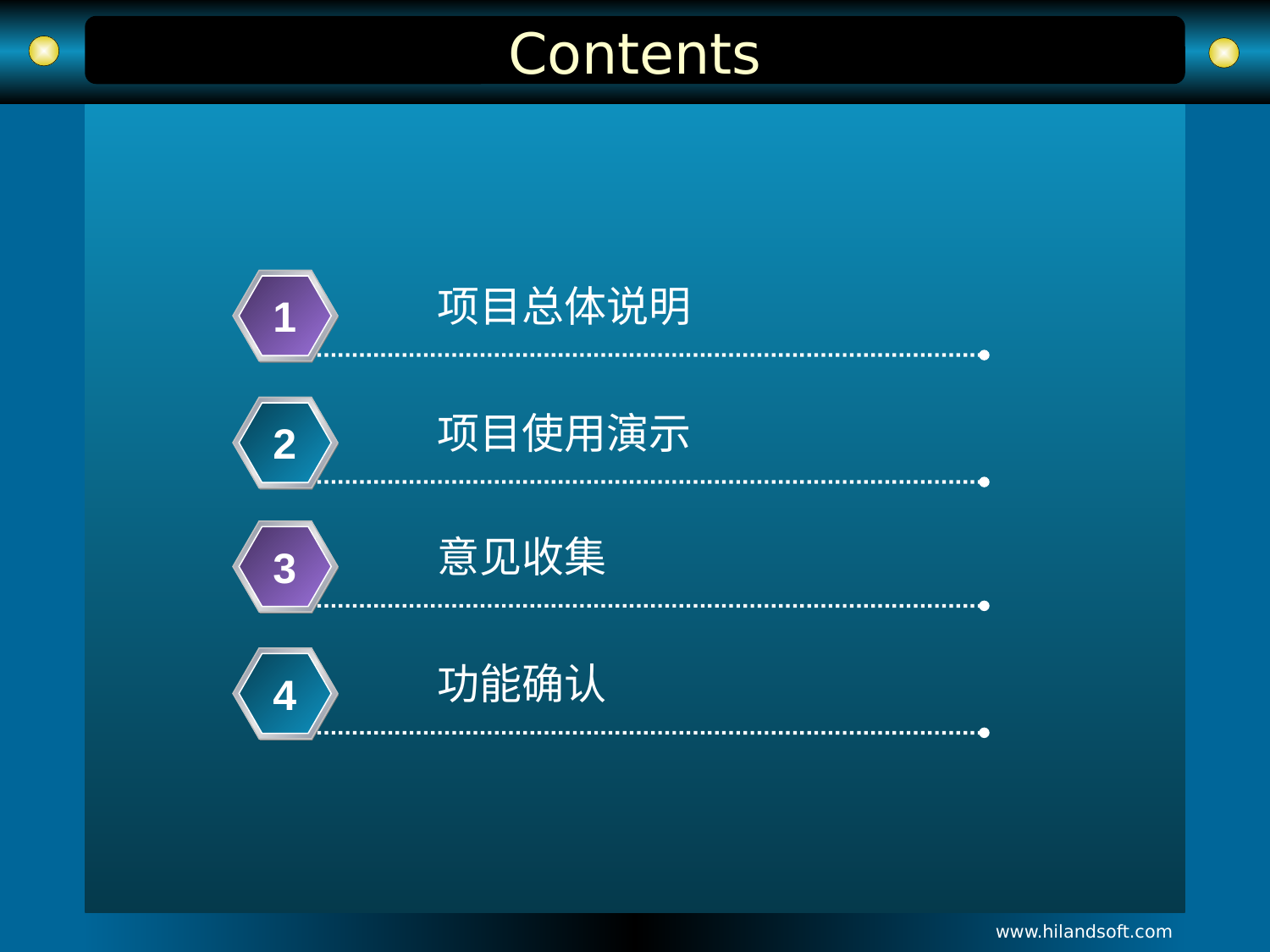

# Contents

项目总体说明
1

项目使用演示
2

意见收集
3

功能确认
4

www.hilandsoft.com